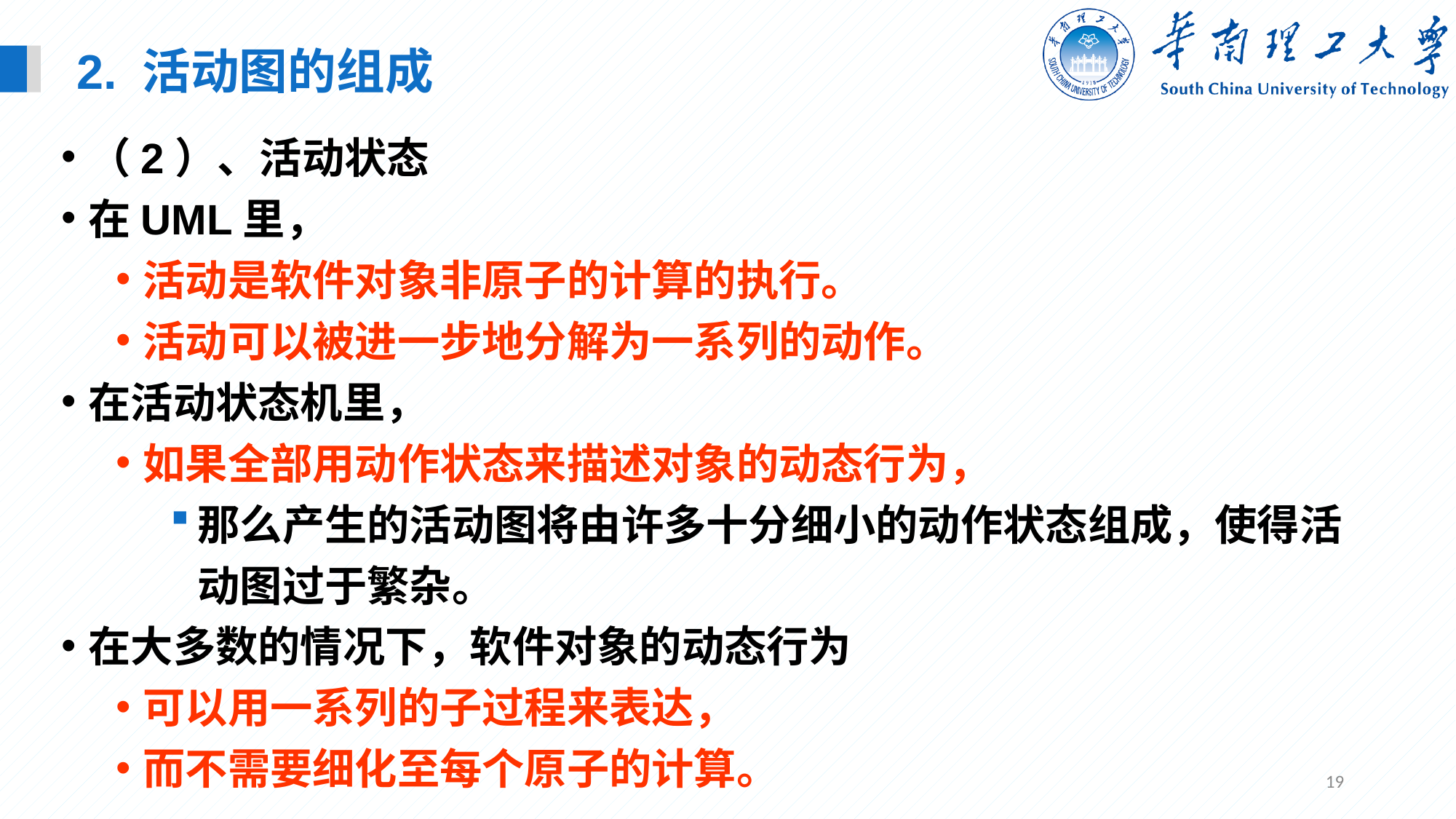

2. 活动图的组成
（2）、活动状态
在UML里，
活动是软件对象非原子的计算的执行。
活动可以被进一步地分解为一系列的动作。
在活动状态机里，
如果全部用动作状态来描述对象的动态行为，
那么产生的活动图将由许多十分细小的动作状态组成，使得活动图过于繁杂。
在大多数的情况下，软件对象的动态行为
可以用一系列的子过程来表达，
而不需要细化至每个原子的计算。
19